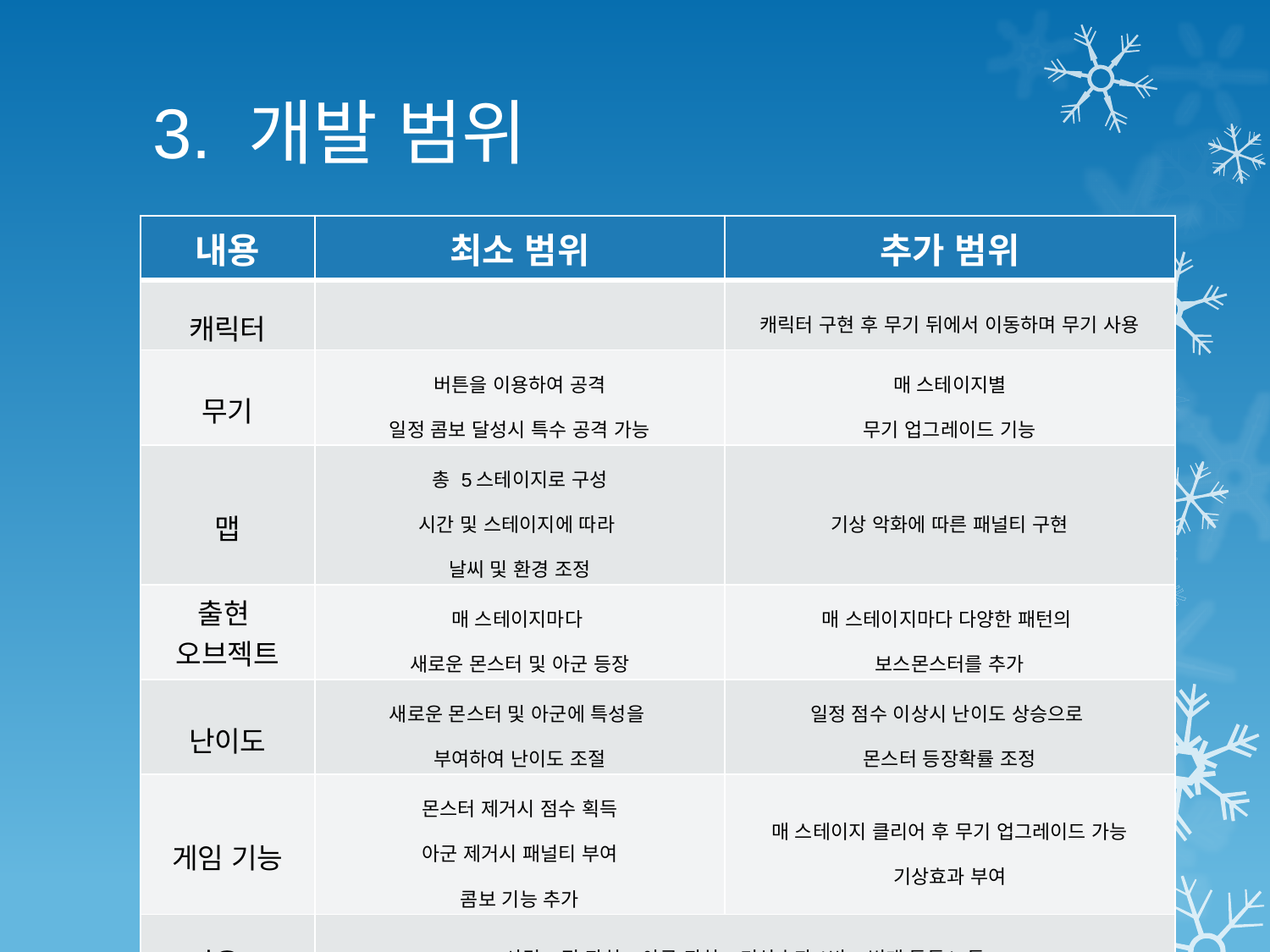

# 3. 개발 범위
| 내용 | 최소 범위 | 추가 범위 |
| --- | --- | --- |
| 캐릭터 |  | 캐릭터 구현 후 무기 뒤에서 이동하며 무기 사용 |
| 무기 | 버튼을 이용하여 공격 일정 콤보 달성시 특수 공격 가능 | 매 스테이지별 무기 업그레이드 기능 |
| 맵 | 총 5스테이지로 구성 시간 및 스테이지에 따라 날씨 및 환경 조정 | 기상 악화에 따른 패널티 구현 |
| 출현 오브젝트 | 매 스테이지마다 새로운 몬스터 및 아군 등장 | 매 스테이지마다 다양한 패턴의 보스몬스터를 추가 |
| 난이도 | 새로운 몬스터 및 아군에 특성을 부여하여 난이도 조절 | 일정 점수 이상시 난이도 상승으로 몬스터 등장확률 조정 |
| 게임 기능 | 몬스터 제거시 점수 획득 아군 제거시 패널티 부여 콤보 기능 추가 | 매 스테이지 클리어 후 무기 업그레이드 가능 기상효과 부여 |
| 사운드 | 사격, 적 퇴치, 아군 퇴치, 기상효과(비, 번개 등등) 등 |  |
| 애니메이션 | 사격, 몬스터 및 아군 걷는 모션, 죽는 모션 시간에 따른 효과 등 | 기상 효과에 따른 효과, 무기 업그레이드에 따른 효과 추가 |